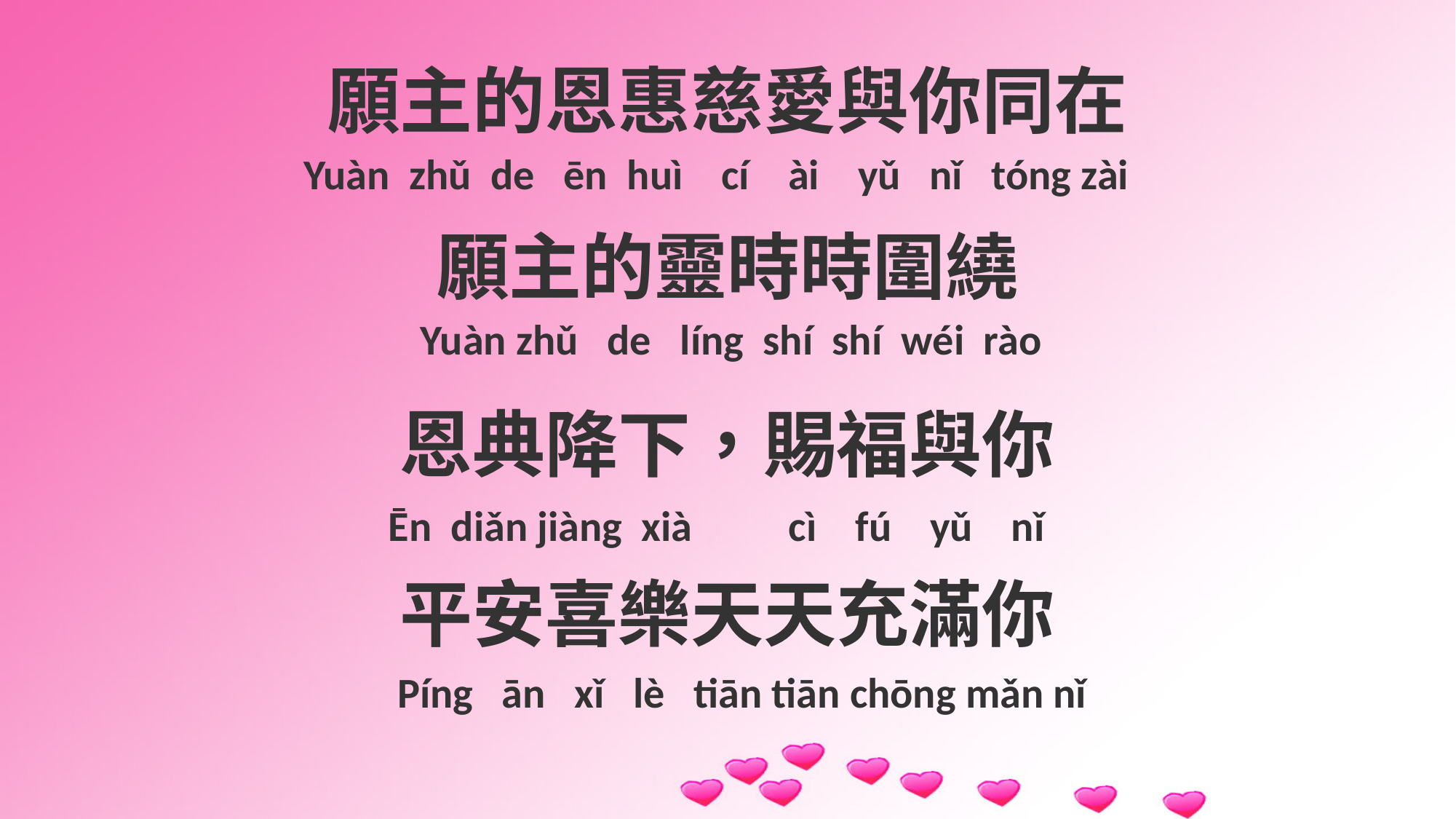

願主的恩惠慈愛與你同在
   Yuàn  zhǔ  de   ēn  huì    cí    ài    yǔ   nǐ   tóng zài
願主的靈時時圍繞
   Yuàn zhǔ   de   líng  shí  shí  wéi  rào
恩典降下，賜福與你
Ēn  diǎn jiàng  xià          cì    fú    yǔ    nǐ
平安喜樂天天充滿你
   Píng   ān   xǐ   lè   tiān tiān chōng mǎn nǐ